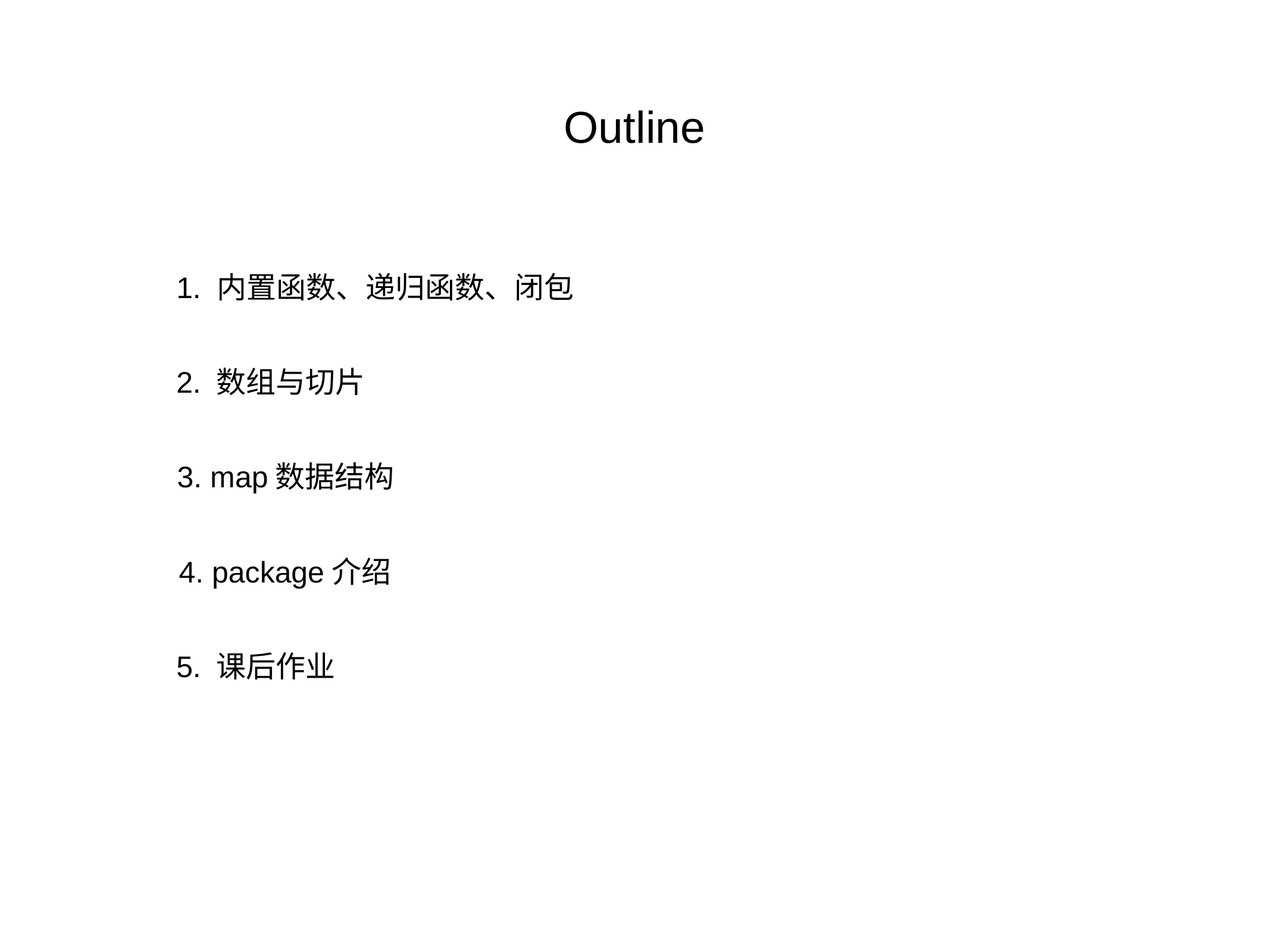

Outline
1. 内置函数、递归函数、闭包
2. 数组与切片
3. map数据结构
4. package介绍
5. 课后作业